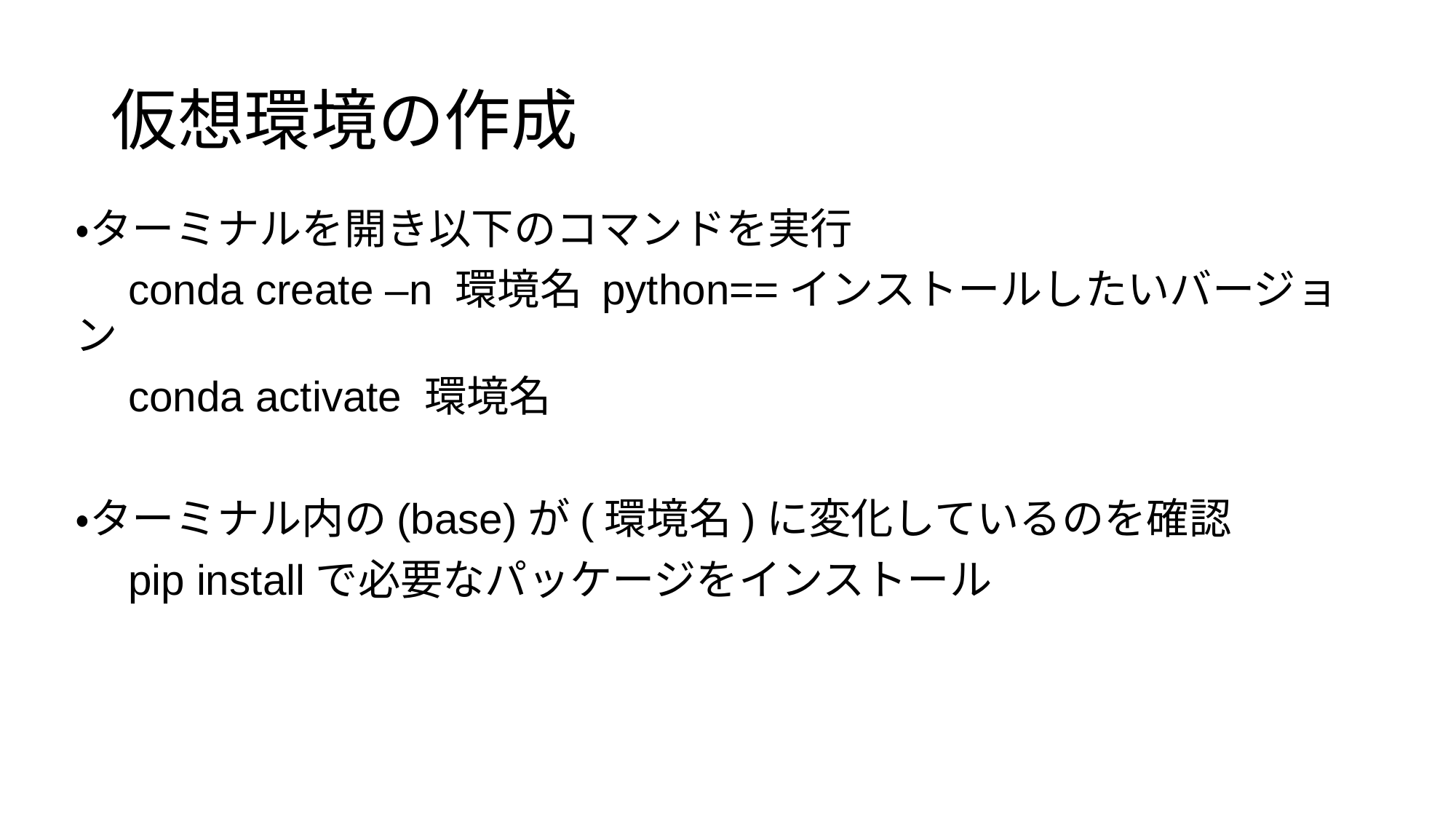

# 仮想環境の作成
・ターミナルを開き以下のコマンドを実行
　conda create –n 環境名 python==インストールしたいバージョン
　conda activate 環境名

・ターミナル内の(base)が(環境名)に変化しているのを確認
　pip installで必要なパッケージをインストール